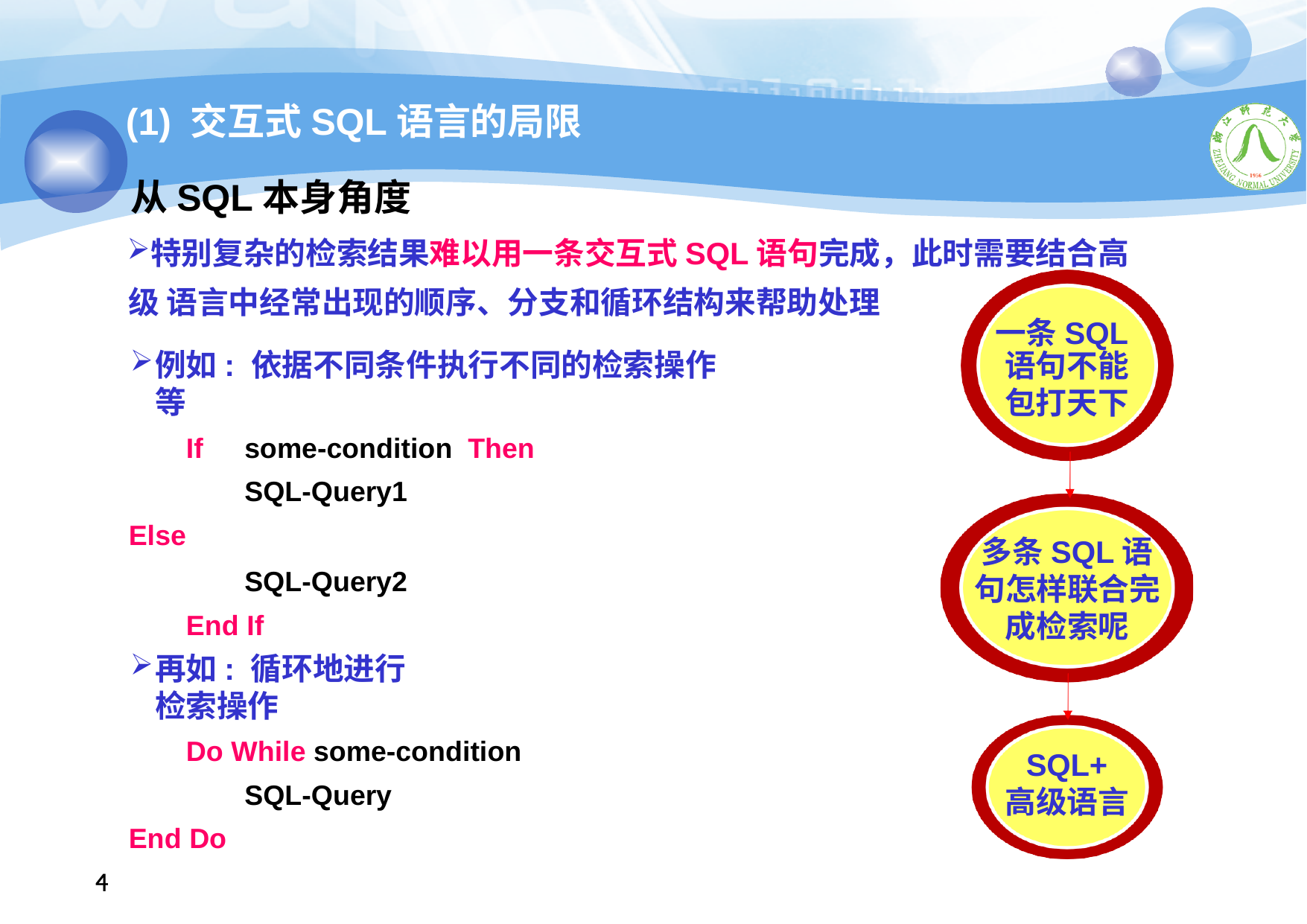

(1) 交互式SQL语言的局限
从SQL本身角度
特别复杂的检索结果难以用一条交互式SQL语句完成，此时需要结合高级 语言中经常出现的顺序、分支和循环结构来帮助处理
一条SQL

例如: 依据不同条件执行不同的检索操作等
If	some-condition	Then  SQL-Query1
Else
SQL-Query2  End If
再如: 循环地进行检索操作
Do While some-condition  SQL-Query
End Do
语句不能 包打天下
多条SQL语 句怎样联合完 成检索呢
SQL+
高级语言
4